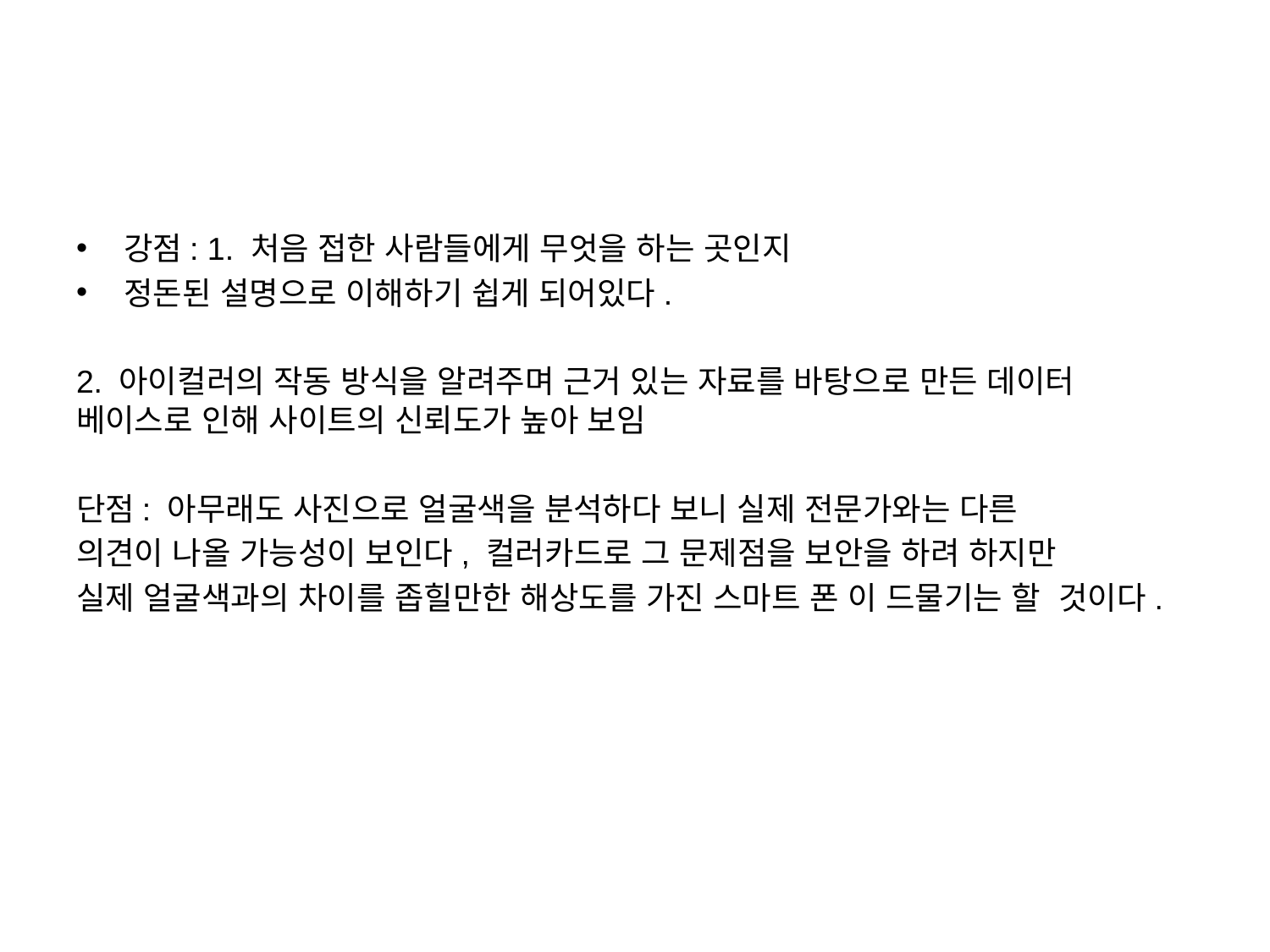

#
강점: 1. 처음 접한 사람들에게 무엇을 하는 곳인지
정돈된 설명으로 이해하기 쉽게 되어있다.

2. 아이컬러의 작동 방식을 알려주며 근거 있는 자료를 바탕으로 만든 데이터 베이스로 인해 사이트의 신뢰도가 높아 보임

단점: 아무래도 사진으로 얼굴색을 분석하다 보니 실제 전문가와는 다른
의견이 나올 가능성이 보인다, 컬러카드로 그 문제점을 보안을 하려 하지만
실제 얼굴색과의 차이를 좁힐만한 해상도를 가진 스마트 폰 이 드물기는 할  것이다.